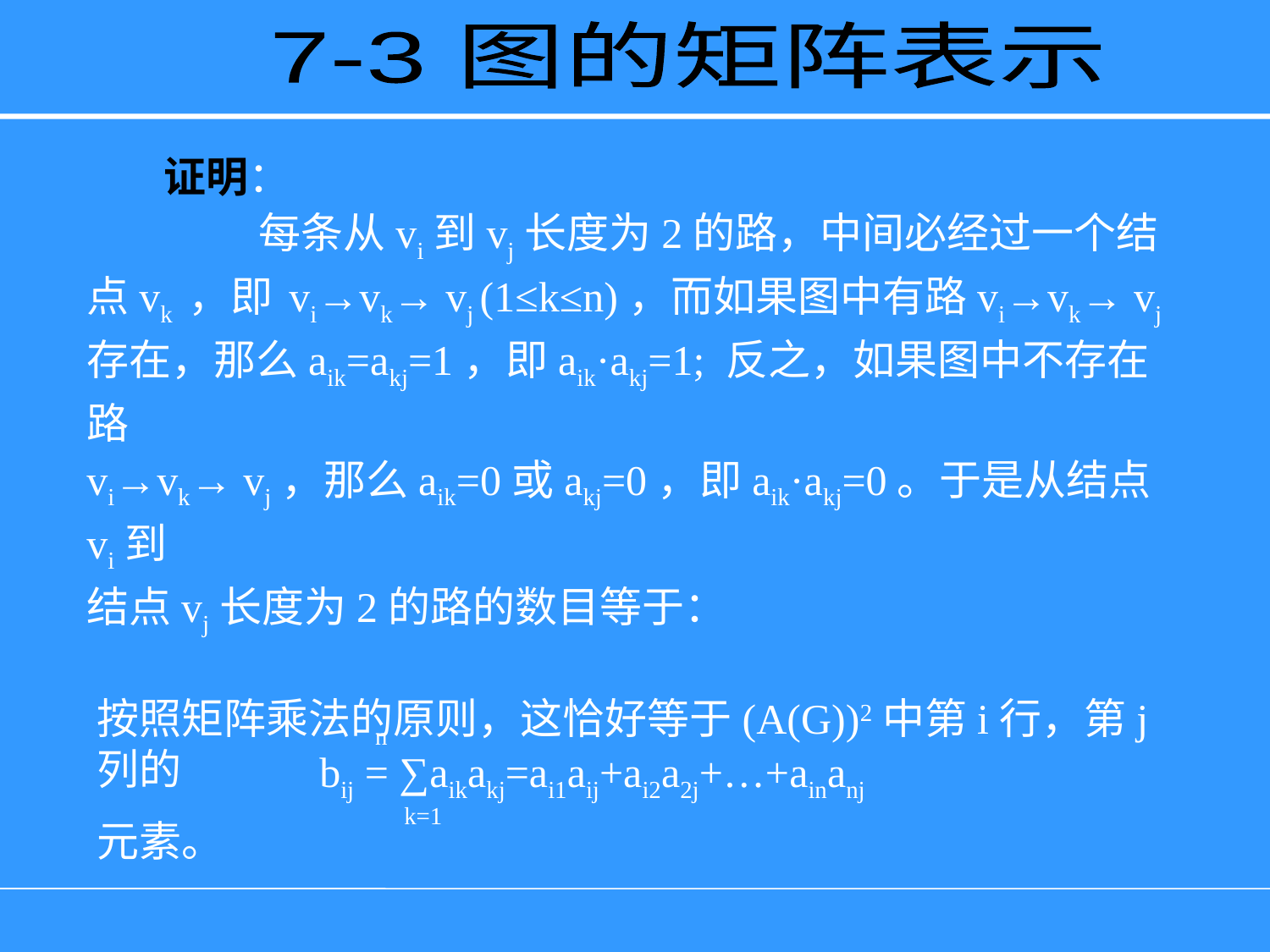

7-3 图的矩阵表示

       证明：
                 每条从vi到vj长度为2的路，中间必经过一个结
点vk ，即 vi→vk→ vj (1≤k≤n)，而如果图中有路vi→vk→ vj存在，那么aik=akj=1，即aik·akj=1; 反之，如果图中不存在路
vi→vk→ vj，那么aik=0或akj=0，即aik·akj=0。于是从结点vi到
结点vj长度为2的路的数目等于：

                                               n
                      bij = ∑aikakj=ai1aij+ai2a2j+…+ainanj
                              k=1

按照矩阵乘法的原则，这恰好等于(A(G))2中第i行，第j列的
元素。